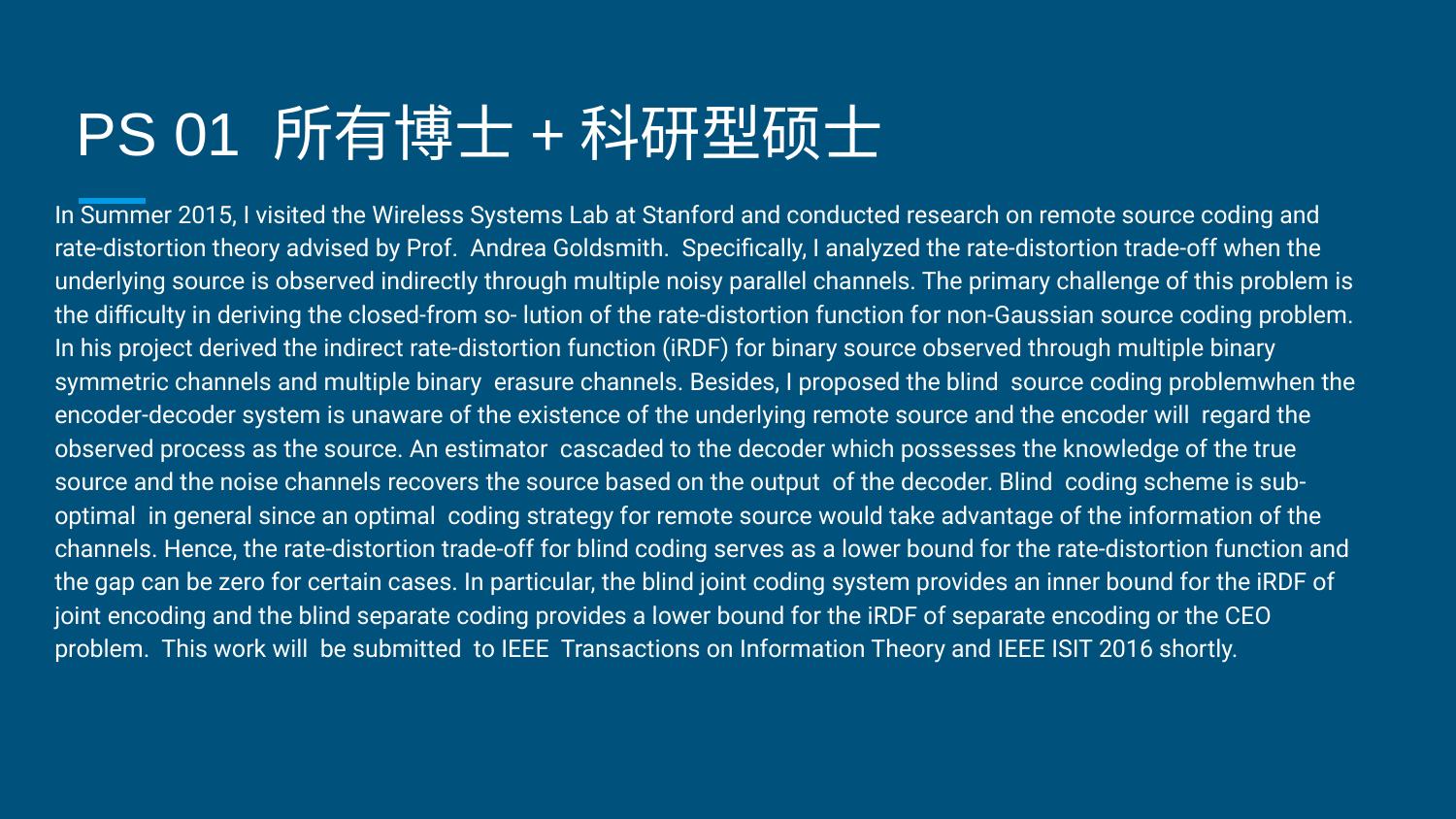

# PS 01 所有博士+科研型硕士
In Summer 2015, I visited the Wireless Systems Lab at Stanford and conducted research on remote source coding and rate-distortion theory advised by Prof.  Andrea Goldsmith.  Specifically, I analyzed the rate-distortion trade-off when the underlying source is observed indirectly through multiple noisy parallel channels. The primary challenge of this problem is the difficulty in deriving the closed-from so- lution of the rate-distortion function for non-Gaussian source coding problem. In his project derived the indirect rate-distortion function (iRDF) for binary source observed through multiple binary symmetric channels and multiple binary  erasure channels. Besides, I proposed the blind  source coding problemwhen the encoder-decoder system is unaware of the existence of the underlying remote source and the encoder will  regard the observed process as the source. An estimator  cascaded to the decoder which possesses the knowledge of the true source and the noise channels recovers the source based on the output  of the decoder. Blind  coding scheme is sub-optimal  in general since an optimal  coding strategy for remote source would take advantage of the information of the channels. Hence, the rate-distortion trade-off for blind coding serves as a lower bound for the rate-distortion function and the gap can be zero for certain cases. In particular, the blind joint coding system provides an inner bound for the iRDF of joint encoding and the blind separate coding provides a lower bound for the iRDF of separate encoding or the CEO problem.  This work will  be submitted  to IEEE  Transactions on Information Theory and IEEE ISIT 2016 shortly.